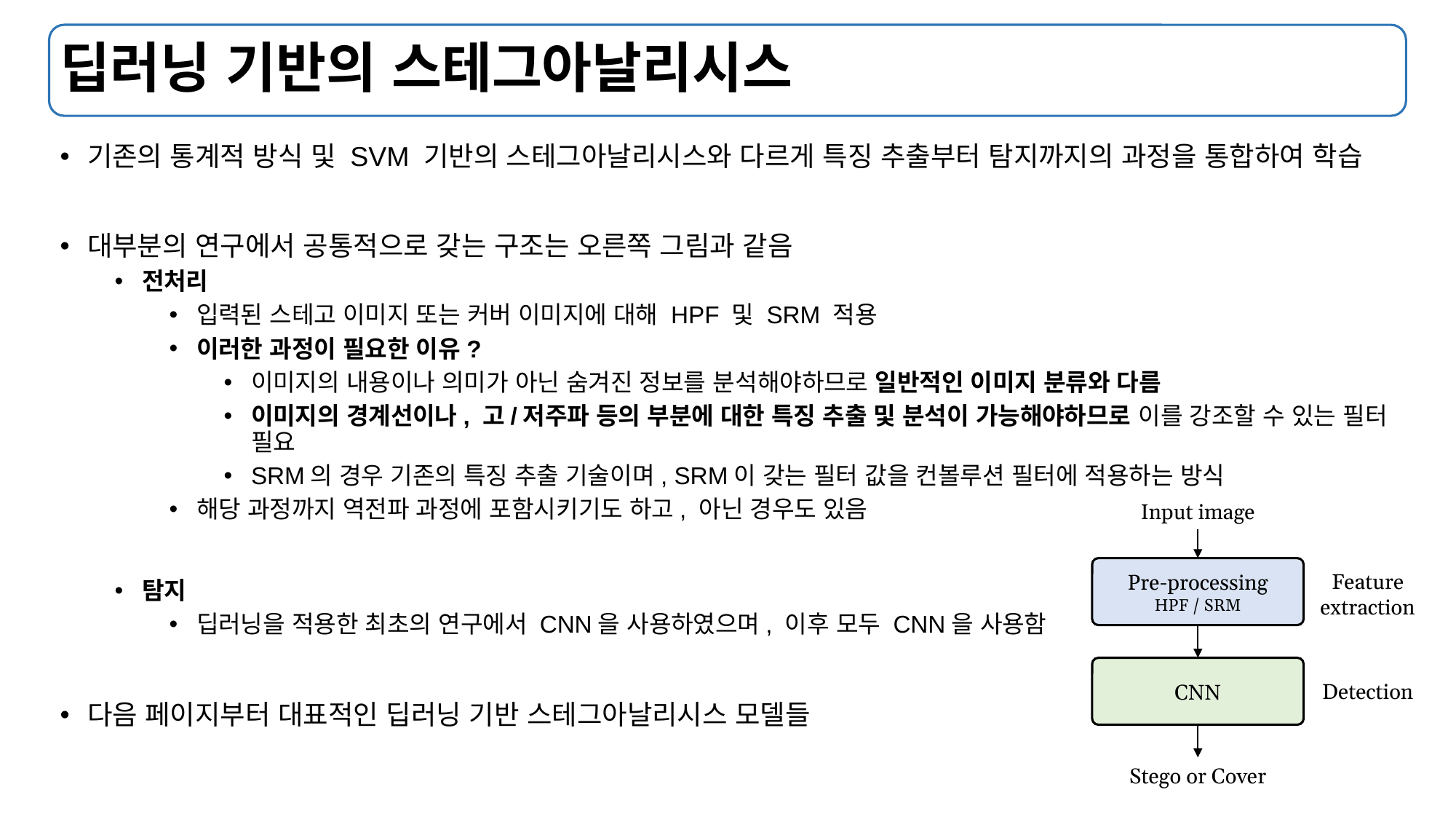

# 딥러닝 기반의 스테그아날리시스
기존의 통계적 방식 및 SVM 기반의 스테그아날리시스와 다르게 특징 추출부터 탐지까지의 과정을 통합하여 학습

대부분의 연구에서 공통적으로 갖는 구조는 오른쪽 그림과 같음
전처리
입력된 스테고 이미지 또는 커버 이미지에 대해 HPF 및 SRM 적용
이러한 과정이 필요한 이유?
이미지의 내용이나 의미가 아닌 숨겨진 정보를 분석해야하므로 일반적인 이미지 분류와 다름
이미지의 경계선이나, 고/저주파 등의 부분에 대한 특징 추출 및 분석이 가능해야하므로 이를 강조할 수 있는 필터 필요
SRM의 경우 기존의 특징 추출 기술이며, SRM이 갖는 필터 값을 컨볼루션 필터에 적용하는 방식
해당 과정까지 역전파 과정에 포함시키기도 하고, 아닌 경우도 있음

탐지
딥러닝을 적용한 최초의 연구에서 CNN을 사용하였으며, 이후 모두 CNN을 사용함

다음 페이지부터 대표적인 딥러닝 기반 스테그아날리시스 모델들
Input image
Pre-processing
HPF / SRM
Feature
extraction
CNN
Detection
Stego or Cover